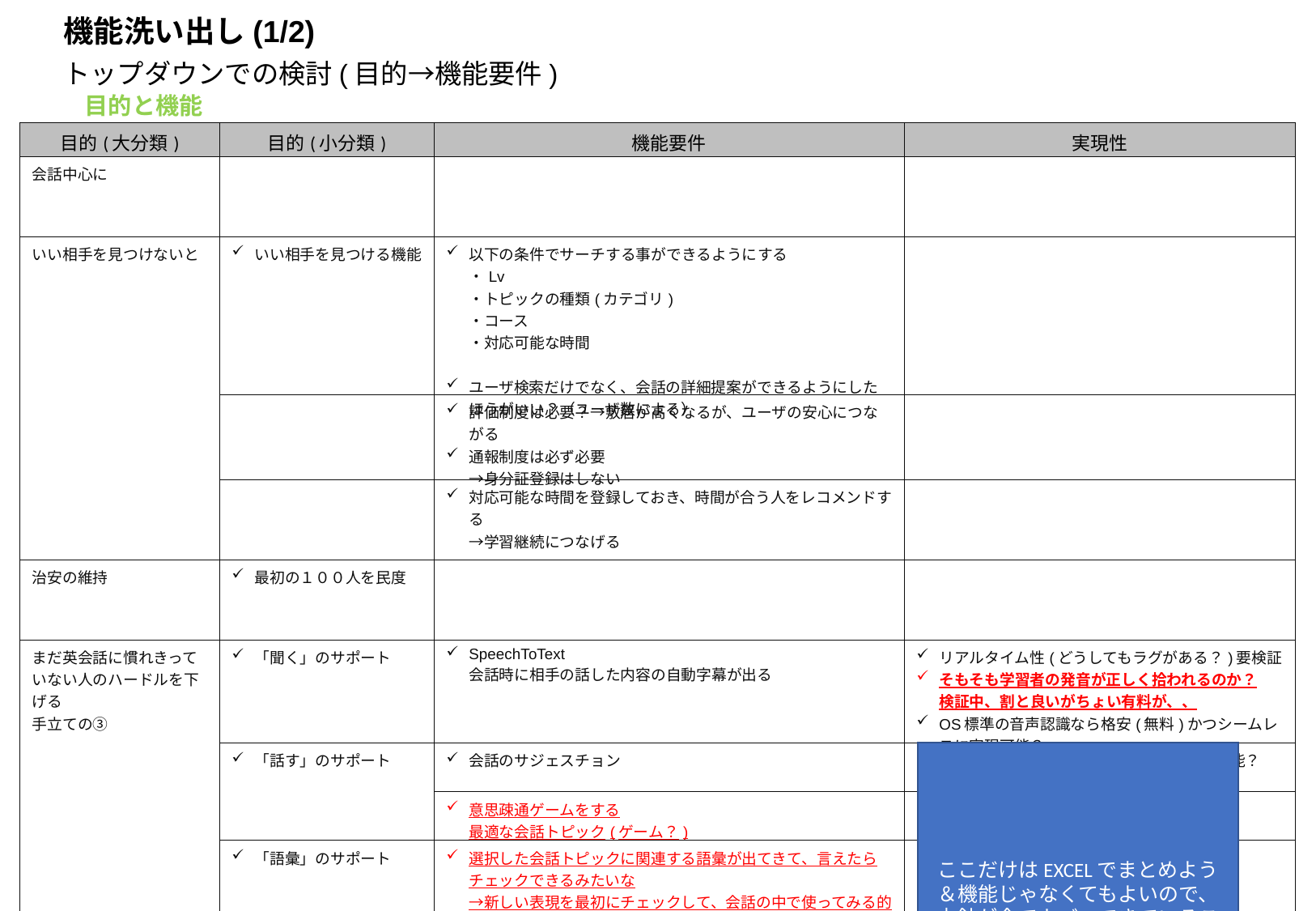

機能洗い出し(1/2)
トップダウンでの検討(目的→機能要件)
目的と機能
| 目的(大分類) | 目的(小分類) | 機能要件 | 実現性 |
| --- | --- | --- | --- |
| 会話中心に |  |  |  |
| いい相手を見つけないと | いい相手を見つける機能 | 以下の条件でサーチする事ができるようにする ・Lv ・トピックの種類(カテゴリ) ・コース ・対応可能な時間 ユーザ検索だけでなく、会話の詳細提案ができるようにしたほうがいい？（ユーザ数による） |  |
|  |  | 評価制度は必要？→敷居が高くなるが、ユーザの安心につながる 通報制度は必ず必要 →身分証登録はしない |  |
|  |  | 対応可能な時間を登録しておき、時間が合う人をレコメンドする →学習継続につなげる |  |
| 治安の維持 | 最初の１００人を民度 |  |  |
| まだ英会話に慣れきっていない人のハードルを下げる 手立ての③ | 「聞く」のサポート | SpeechToText 会話時に相手の話した内容の自動字幕が出る | リアルタイム性(どうしてもラグがある？)要検証 そもそも学習者の発音が正しく拾われるのか？ 検証中、割と良いがちょい有料が、、 OS標準の音声認識なら格安(無料)かつシームレスに実現可能？ |
|  | 「話す」のサポート | 会話のサジェスチョン | AIボットがあるくらいだから技術的には可能？ ただし個人開発では。。。 |
|  |  | 意思疎通ゲームをする 最適な会話トピック(ゲーム？) |  |
|  | 「語彙」のサポート | 選択した会話トピックに関連する語彙が出てきて、言えたらチェックできるみたいな →新しい表現を最初にチェックして、会話の中で使ってみる的な |  |
|  |  | 外部で作成した単語帳が会話時にでてきて、つかう練習 →GooglExtension等でWeb閲覧時にしらない単語を簡易に登録でき、会話時に閲覧可能とする →トピックに対応させるように分類可能とする |  |
|  | 「語彙」のサポート | SpeechToTextで書き起こした文章から、タップで単語帳が作成可能 →後から単語帳の確認 →単語帳アプリならイケてるものがほかにあるため、外部連携できないか |  |
|  | その他 | プロフィールに写真は必要？ 多分設定できるようにはしたほうがいいが、抵抗感ある人もいる＆写真晒すと失敗しにくい それっぽいいい感じのアバターを設定できるようにする |  |
| ただ話すだけじゃなく、プラスαで英語力が向上できるギミックがないと、ある程度話せる人にとっては、ネイティブとの会話のほうが付加価値がある 手立ての④ | 新しい表現を覚える | 自分の英単語帳（表現帳）に乗っている表現からチェックしたものが会話画面に出ていて、 その会話の中で話して覚える （話したらチェックを付けられる） |  |
|  |  | 選択した会話トピックに関連する語彙が出てきて、言えたらチェックできるみたいな →テーマ別の語彙（例えば、IELTSで出てくるやつとか） |  |
|  | 効果的な予習ができる仕組み（語彙・表現のチェックとか） |  |  |
| 楽しいとか、意味のある国際交流がとれる 手立ての② | 色んな国の人と話せて、色んな国の話が聞ける | トピック・会話の道筋（楽しくなるような） |  |
|  | 旅行気分を味わう | 街案内しあう お互いが散歩して街案内し合うコース等 | 野外でのビデオ通話前提 →Wifi無いけど、、、、 |
| 利益がある⇚方針に反映 | 金銭的メリットがある | Sponsoredコンテンツを堂々と導入 一定時間学習することで、ポイントが手に入る |  |
ここだけはEXCELでまとめよう
＆機能じゃなくてもよいので、
方針が全てカバーできていることを
方針・手立てページから下ろしてきて確認